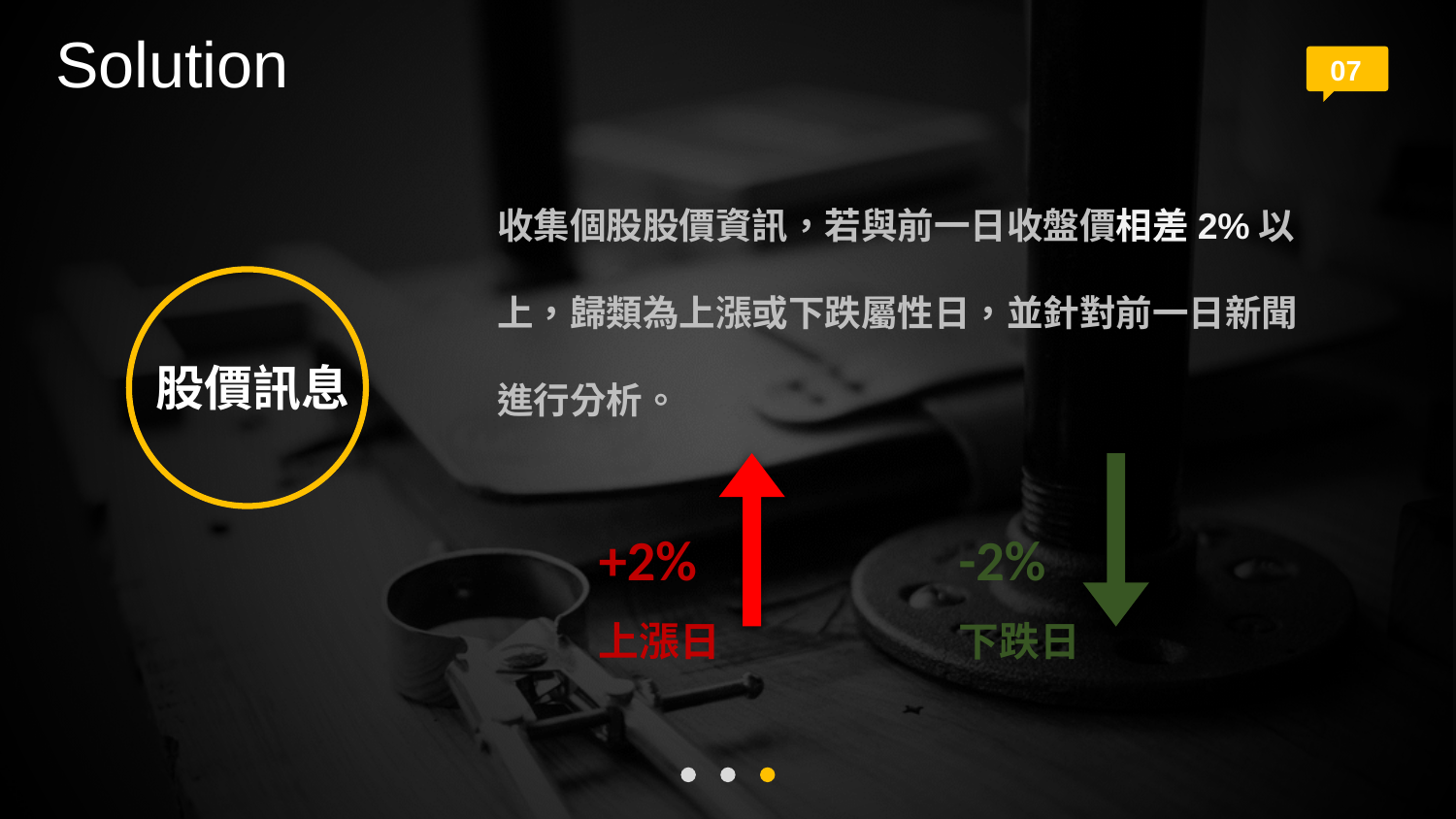

Solution
07
收集個股股價資訊，若與前一日收盤價相差2%以上，歸類為上漲或下跌屬性日，並針對前一日新聞進行分析。

股價訊息

+2%
上漲日
-2%
下跌日